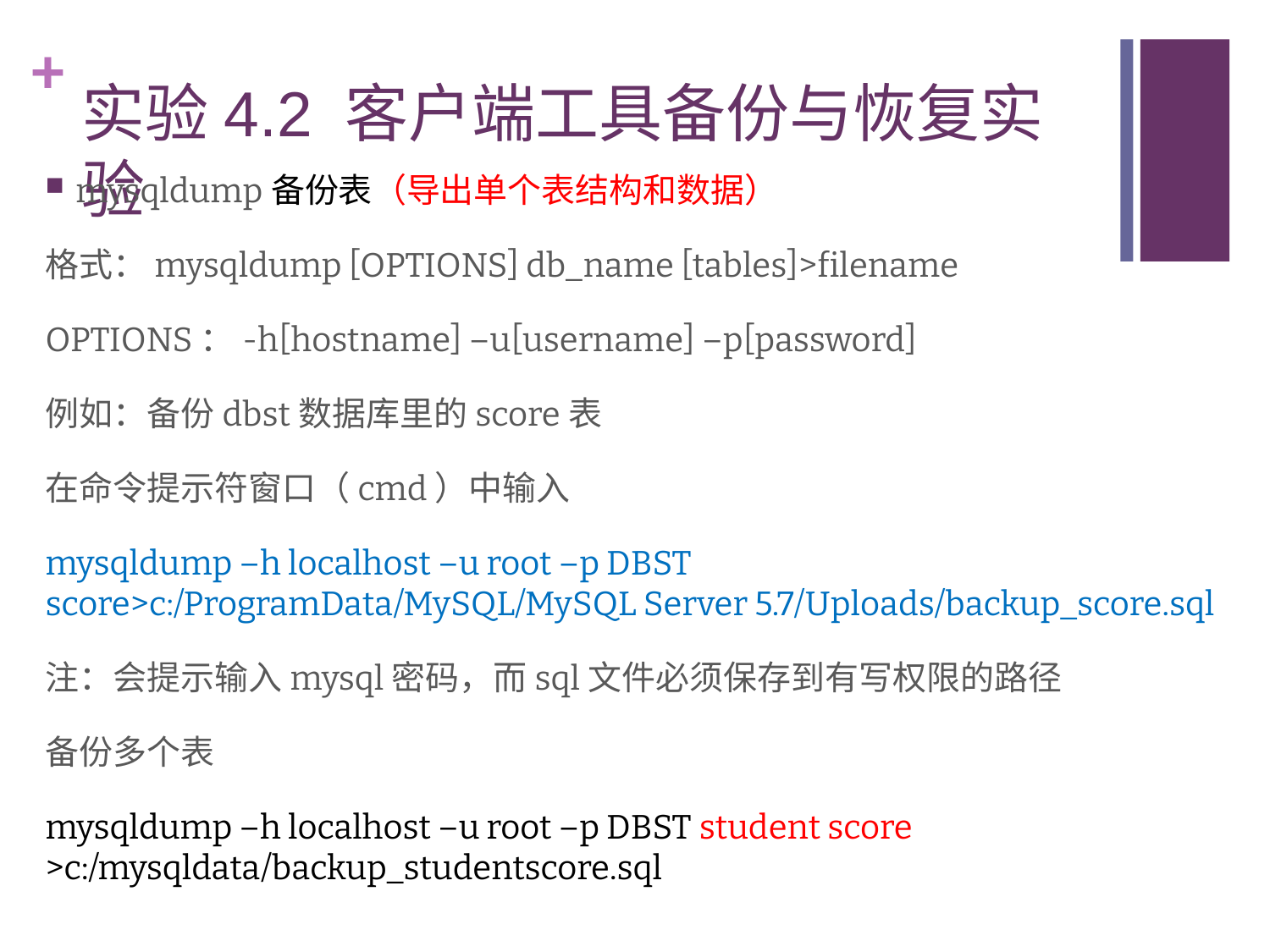

# 实验4.2 客户端工具备份与恢复实验
mysqldump备份表（导出单个表结构和数据）
格式：mysqldump [OPTIONS] db_name [tables]>filename
OPTIONS：-h[hostname] –u[username] –p[password]
例如：备份dbst数据库里的score表
在命令提示符窗口（cmd）中输入
mysqldump –h localhost –u root –p DBST  score>c:/ProgramData/MySQL/MySQL Server 5.7/Uploads/backup_score.sql
注：会提示输入mysql密码，而sql文件必须保存到有写权限的路径
备份多个表
mysqldump –h localhost –u root –p DBST student score >c:/mysqldata/backup_studentscore.sql